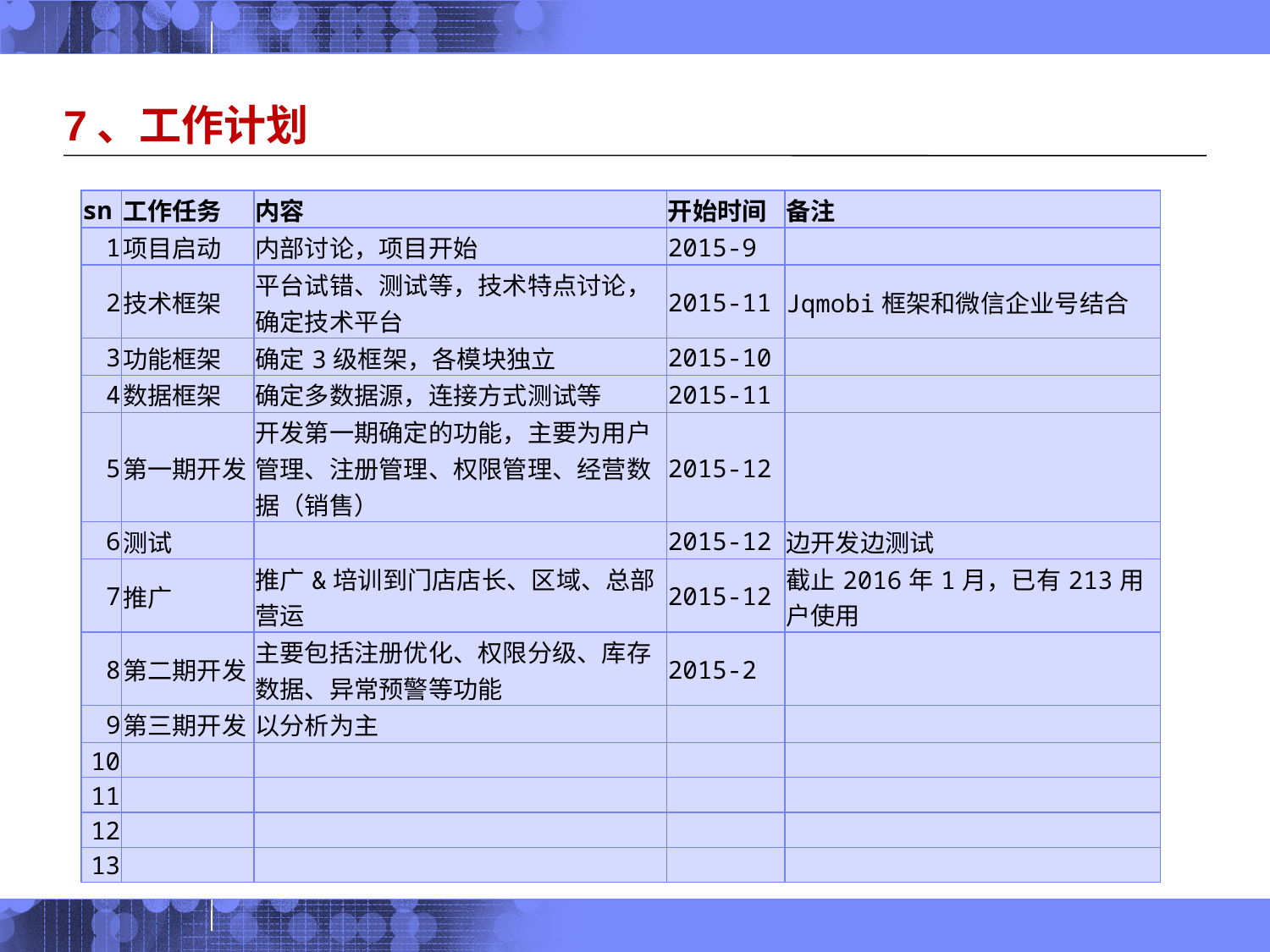

# 7、工作计划
| sn | 工作任务 | 内容 | 开始时间 | 备注 |
| --- | --- | --- | --- | --- |
| 1 | 项目启动 | 内部讨论，项目开始 | 2015-9 |  |
| 2 | 技术框架 | 平台试错、测试等，技术特点讨论，确定技术平台 | 2015-11 | Jqmobi框架和微信企业号结合 |
| 3 | 功能框架 | 确定3级框架，各模块独立 | 2015-10 |  |
| 4 | 数据框架 | 确定多数据源，连接方式测试等 | 2015-11 |  |
| 5 | 第一期开发 | 开发第一期确定的功能，主要为用户管理、注册管理、权限管理、经营数据（销售） | 2015-12 |  |
| 6 | 测试 |  | 2015-12 | 边开发边测试 |
| 7 | 推广 | 推广&培训到门店店长、区域、总部营运 | 2015-12 | 截止2016年1月，已有213用户使用 |
| 8 | 第二期开发 | 主要包括注册优化、权限分级、库存数据、异常预警等功能 | 2015-2 |  |
| 9 | 第三期开发 | 以分析为主 |  |  |
| 10 |  |  |  |  |
| 11 |  |  |  |  |
| 12 |  |  |  |  |
| 13 |  |  |  |  |